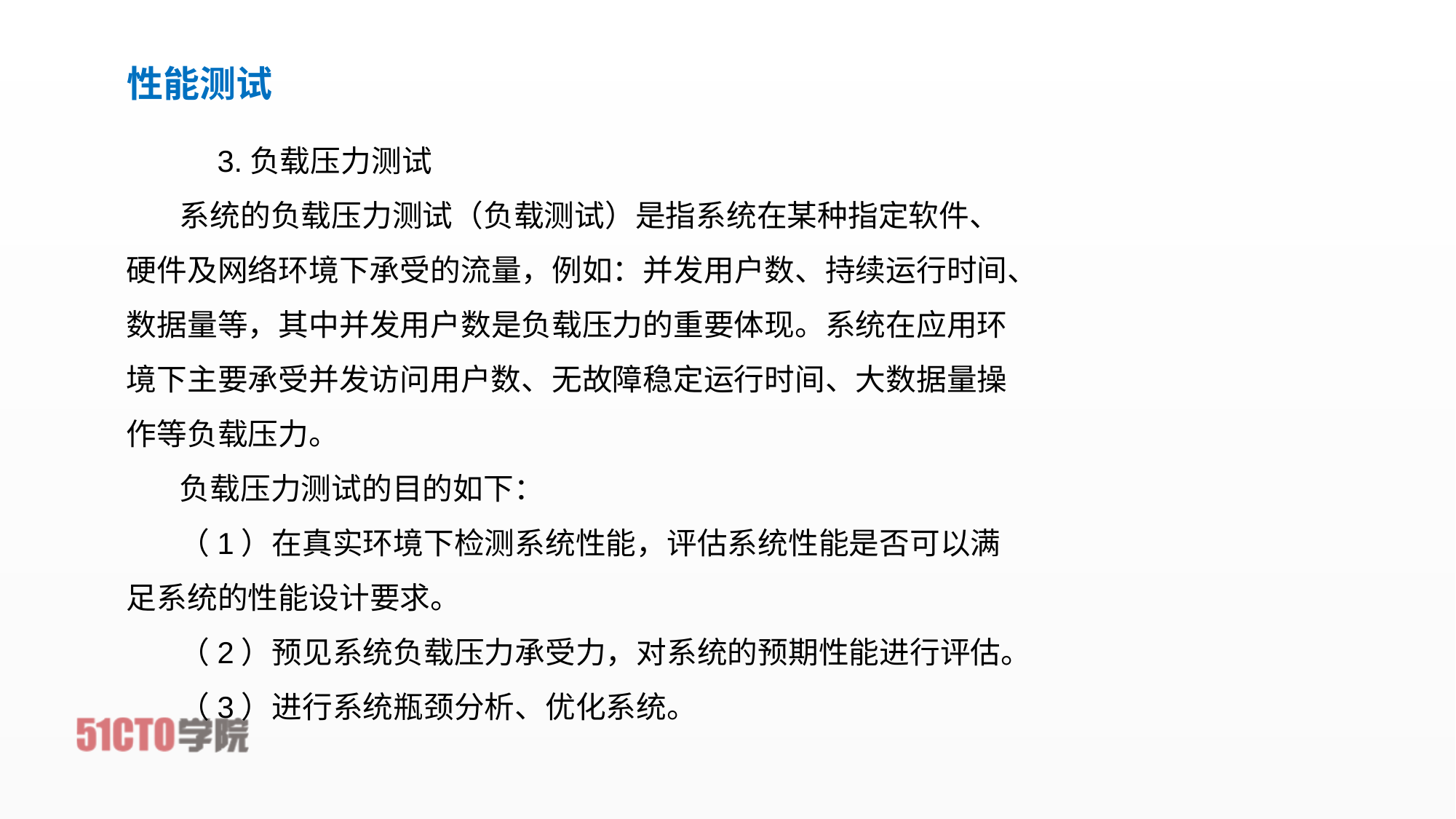

# 性能测试
　3.负载压力测试
系统的负载压力测试（负载测试）是指系统在某种指定软件、硬件及网络环境下承受的流量，例如：并发用户数、持续运行时间、数据量等，其中并发用户数是负载压力的重要体现。系统在应用环境下主要承受并发访问用户数、无故障稳定运行时间、大数据量操作等负载压力。
负载压力测试的目的如下：
（1）在真实环境下检测系统性能，评估系统性能是否可以满足系统的性能设计要求。
（2）预见系统负载压力承受力，对系统的预期性能进行评估。
（3）进行系统瓶颈分析、优化系统。